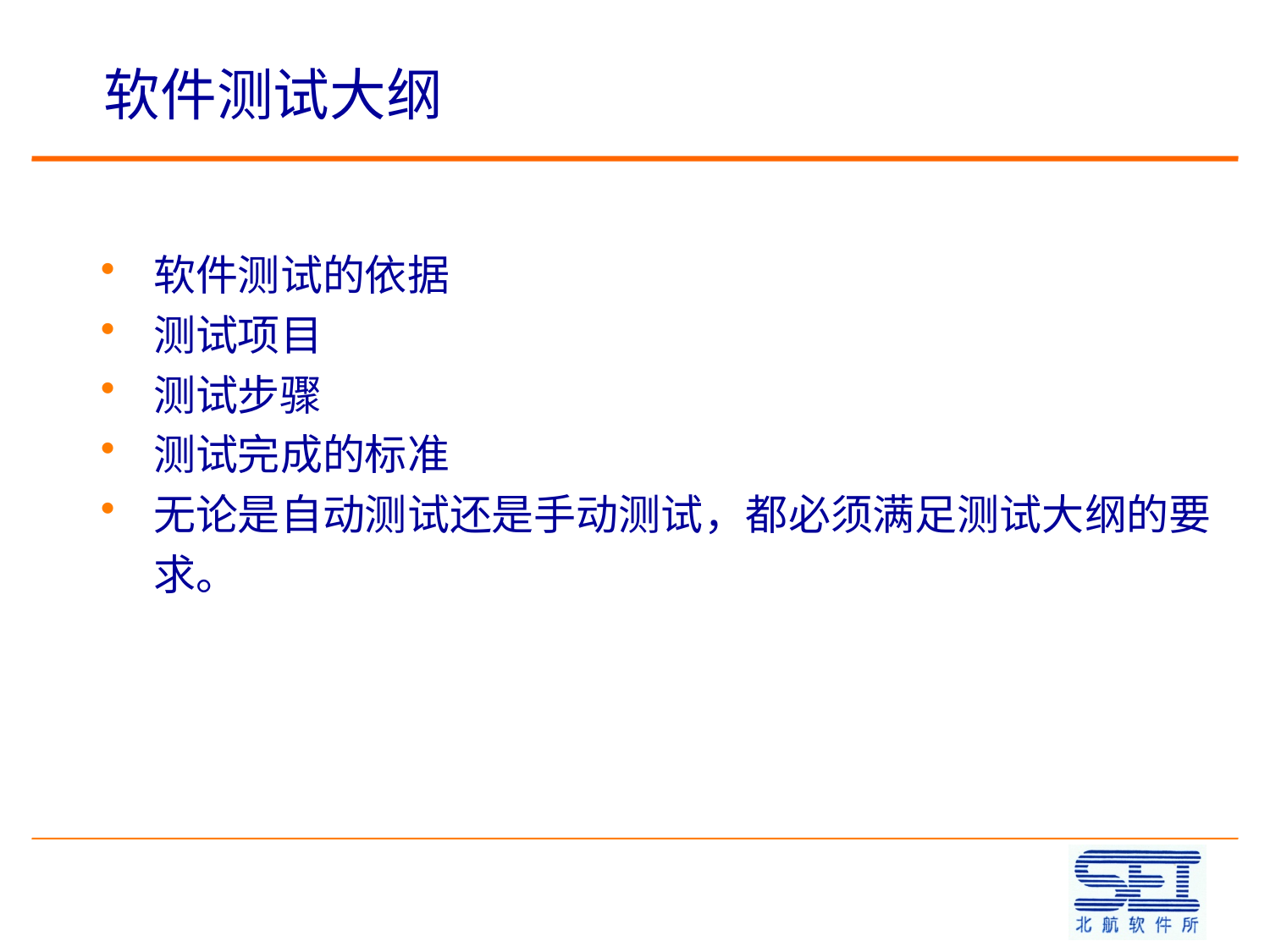

# 软件测试大纲
软件测试的依据
测试项目
测试步骤
测试完成的标准
无论是自动测试还是手动测试，都必须满足测试大纲的要求。